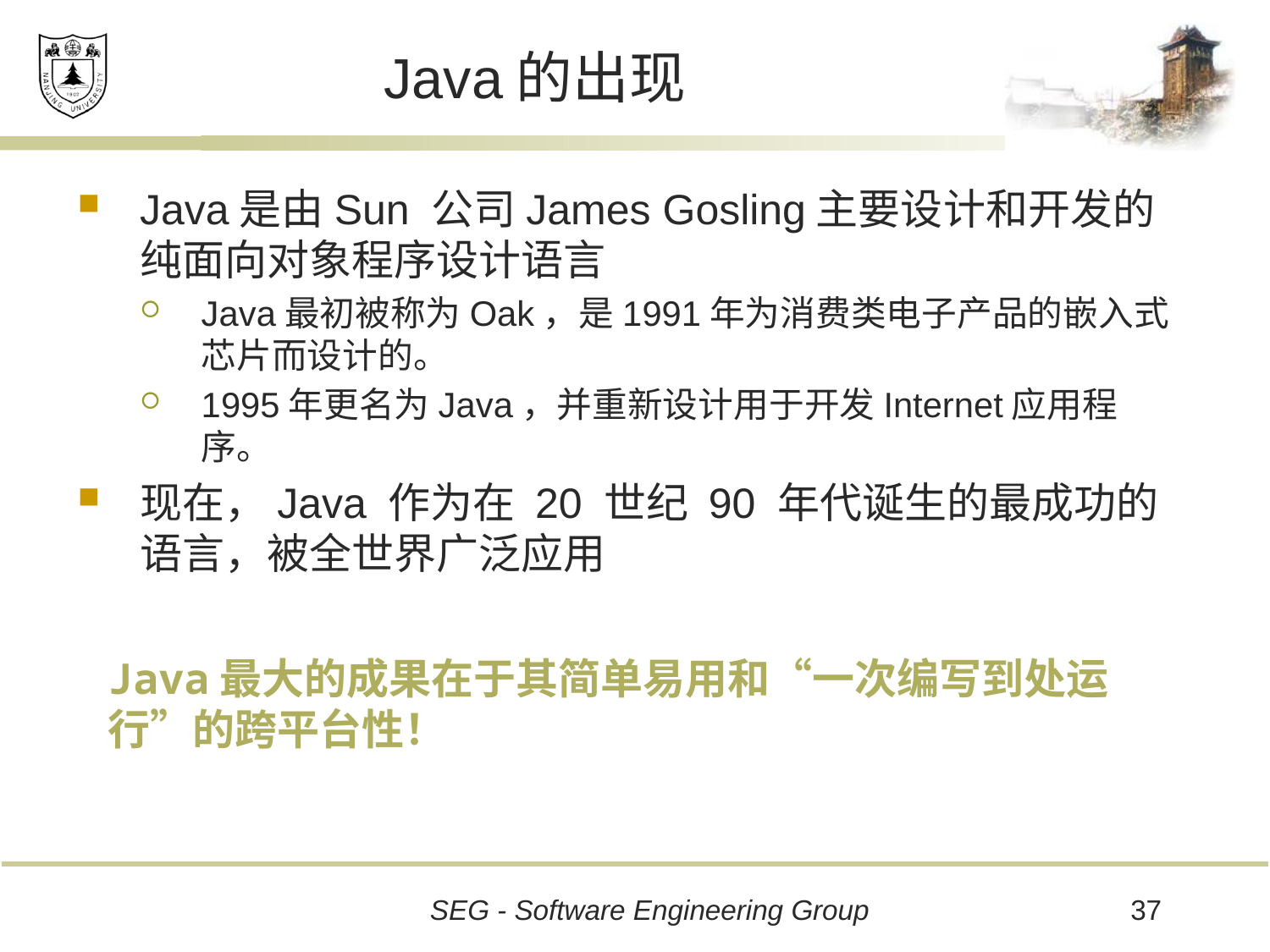

# Java的出现
Java是由Sun 公司James Gosling主要设计和开发的纯面向对象程序设计语言
Java最初被称为Oak，是1991年为消费类电子产品的嵌入式芯片而设计的。
1995年更名为Java，并重新设计用于开发Internet应用程序。
现在，Java 作为在 20 世纪 90 年代诞生的最成功的语言，被全世界广泛应用
Java最大的成果在于其简单易用和“一次编写到处运行”的跨平台性！
37
SEG - Software Engineering Group